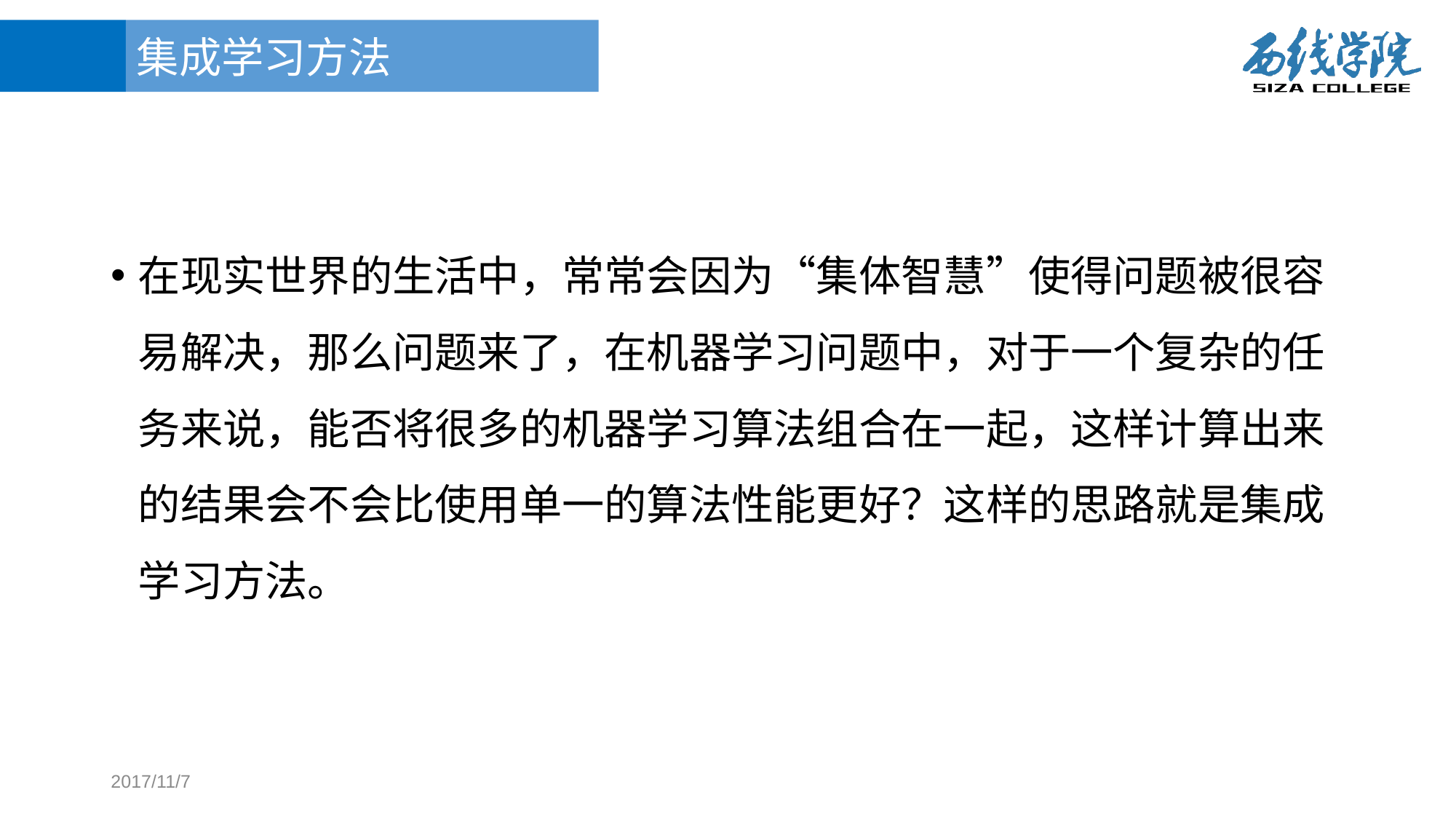

# 集成学习方法
在现实世界的生活中，常常会因为“集体智慧”使得问题被很容易解决，那么问题来了，在机器学习问题中，对于一个复杂的任务来说，能否将很多的机器学习算法组合在一起，这样计算出来的结果会不会比使用单一的算法性能更好？这样的思路就是集成学习方法。
2017/11/7